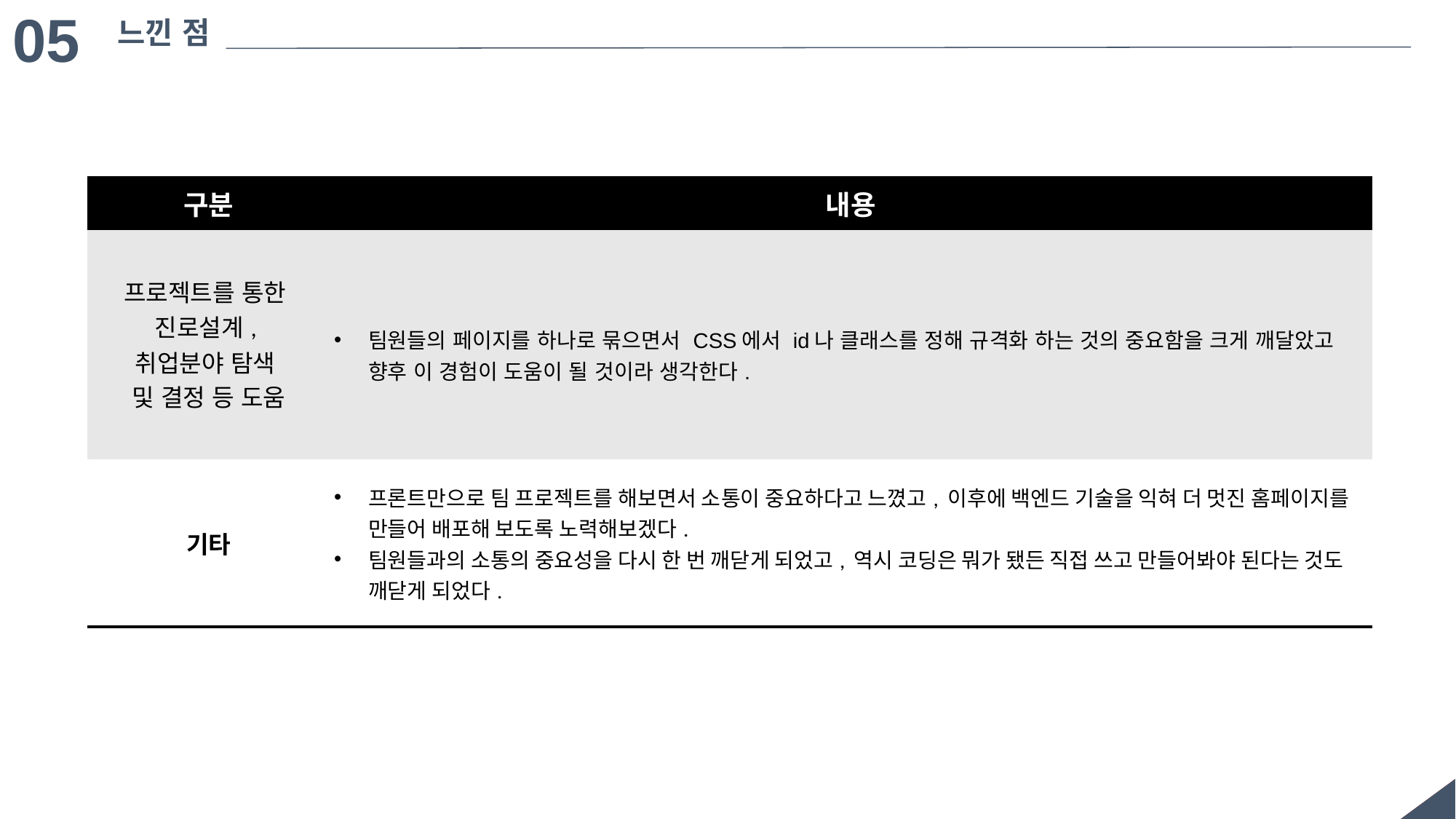

05
느낀 점
| 구분 | 내용 |
| --- | --- |
| 프로젝트를 통한 진로설계, 취업분야 탐색 및 결정 등 도움 | 팀원들의 페이지를 하나로 묶으면서 CSS에서 id나 클래스를 정해 규격화 하는 것의 중요함을 크게 깨달았고 향후 이 경험이 도움이 될 것이라 생각한다. |
| 기타 | 프론트만으로 팀 프로젝트를 해보면서 소통이 중요하다고 느꼈고, 이후에 백엔드 기술을 익혀 더 멋진 홈페이지를 만들어 배포해 보도록 노력해보겠다. 팀원들과의 소통의 중요성을 다시 한 번 깨닫게 되었고, 역시 코딩은 뭐가 됐든 직접 쓰고 만들어봐야 된다는 것도 깨닫게 되었다. |